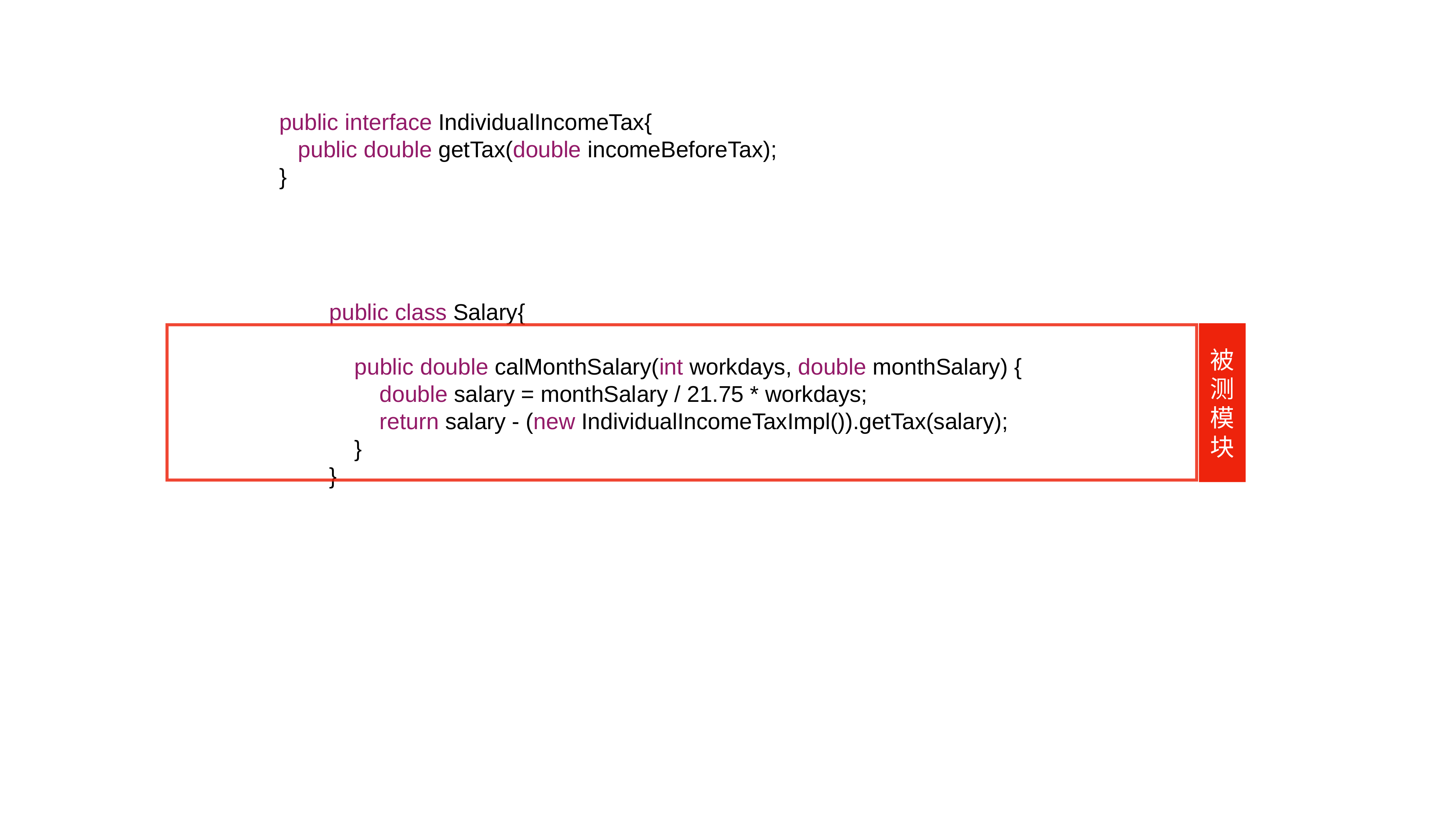

public interface IndividualIncomeTax{
   public double getTax(double incomeBeforeTax);
}
public class Salary{

    public double calMonthSalary(int workdays, double monthSalary) {
        double salary = monthSalary / 21.75 * workdays;
        return salary - (new IndividualIncomeTaxImpl()).getTax(salary);
    }
}
被测模块